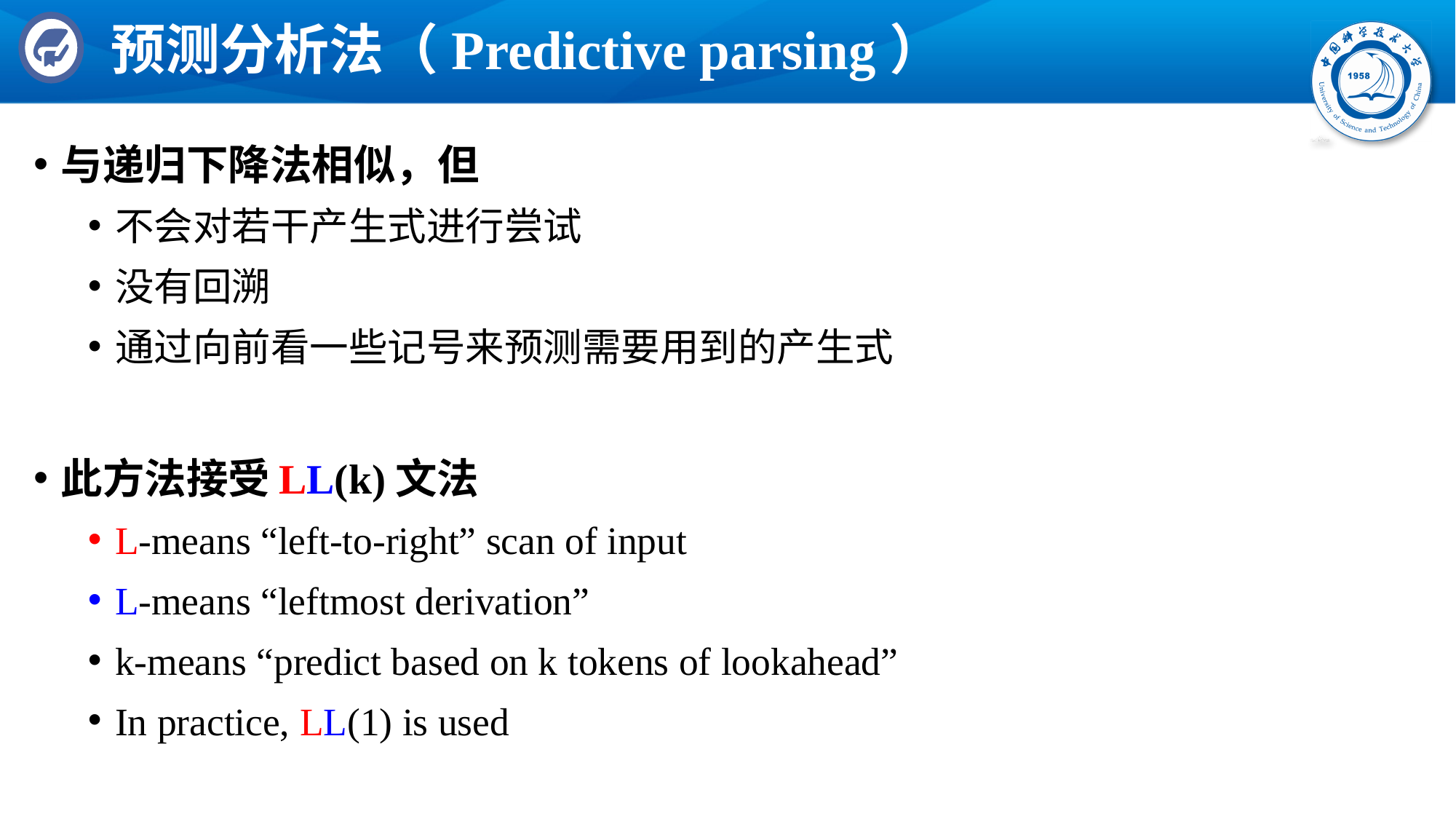

# 预测分析法（Predictive parsing）
与递归下降法相似，但
不会对若干产生式进行尝试
没有回溯
通过向前看一些记号来预测需要用到的产生式

此方法接受LL(k)文法
L-means “left-to-right” scan of input
L-means “leftmost derivation”
k-means “predict based on k tokens of lookahead”
In practice, LL(1) is used